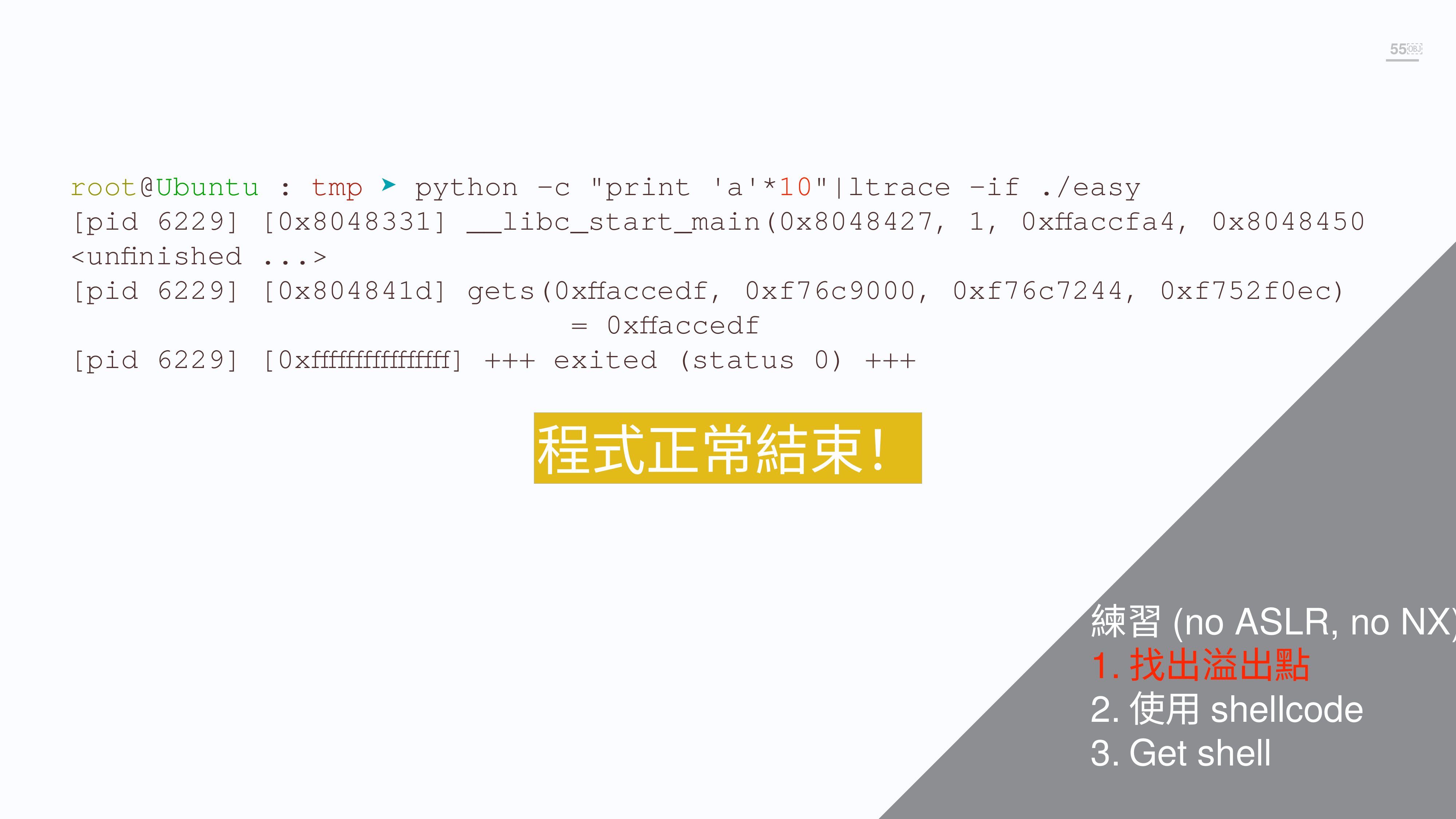

55￼
root@Ubuntu : tmp ➤ python -c "print 'a'*10"|ltrace -if ./easy
[pid 6229] [0x8048331] __libc_start_main(0x8048427, 1, 0xffaccfa4, 0x8048450 <unfinished ...>
[pid 6229] [0x804841d] gets(0xffaccedf, 0xf76c9000, 0xf76c7244, 0xf752f0ec)                                = 0xffaccedf
[pid 6229] [0xffffffffffffffff] +++ exited (status 0) +++
程式正常結束！
練習(no ASLR, no NX)
找出溢出點
使用shellcode
Get shell